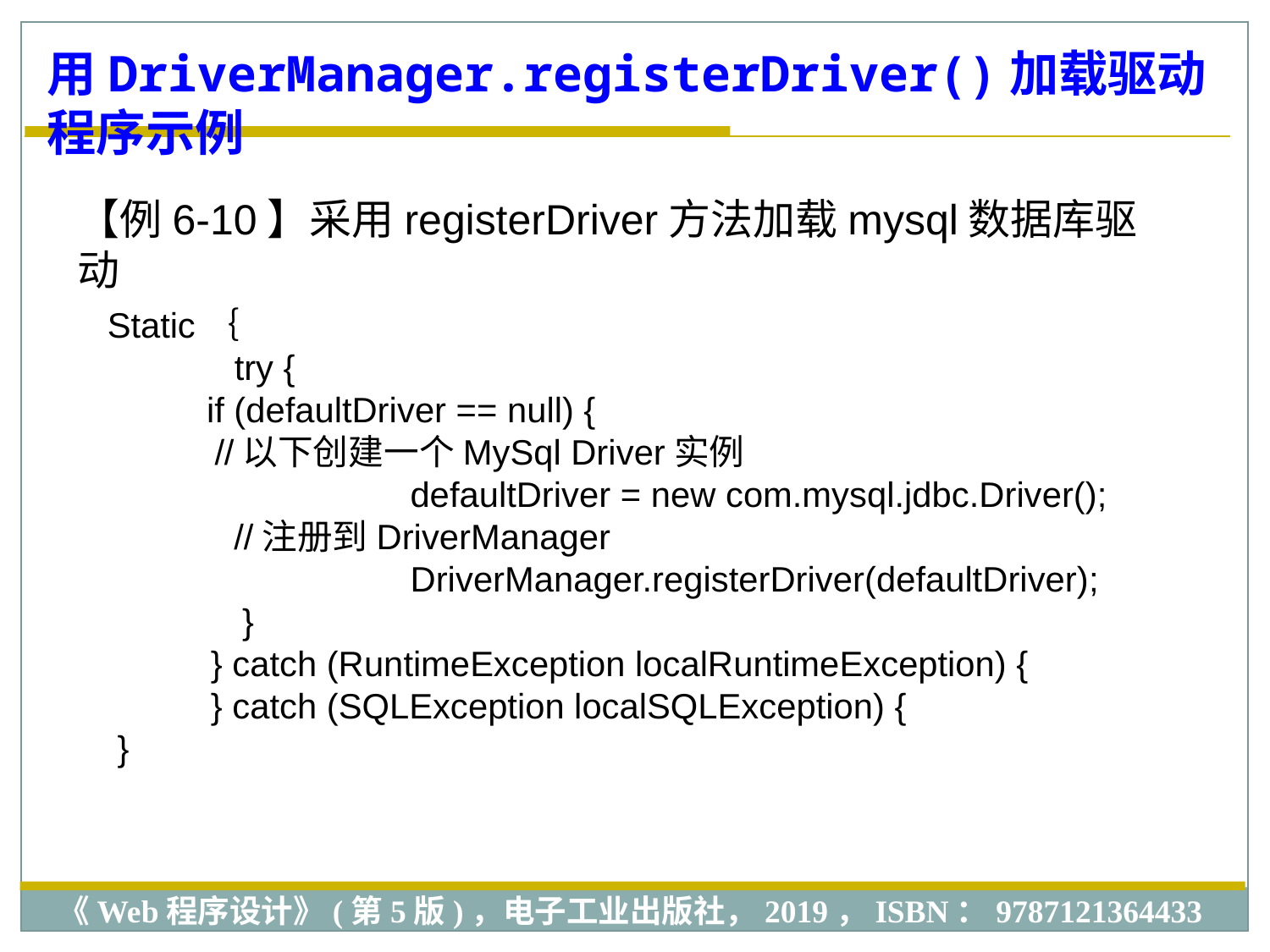

用DriverManager.registerDriver()加载驱动程序示例
【例6-10】采用registerDriver方法加载mysql数据库驱动
Static｛
	try {
      　if (defaultDriver == null) {
           //以下创建一个MySql Driver实例
		     defaultDriver = new com.mysql.jdbc.Driver();
             //注册到DriverManager
		     DriverManager.registerDriver(defaultDriver);
      　　}
  　　} catch (RuntimeException localRuntimeException) {
 　　 } catch (SQLException localSQLException) {
 }